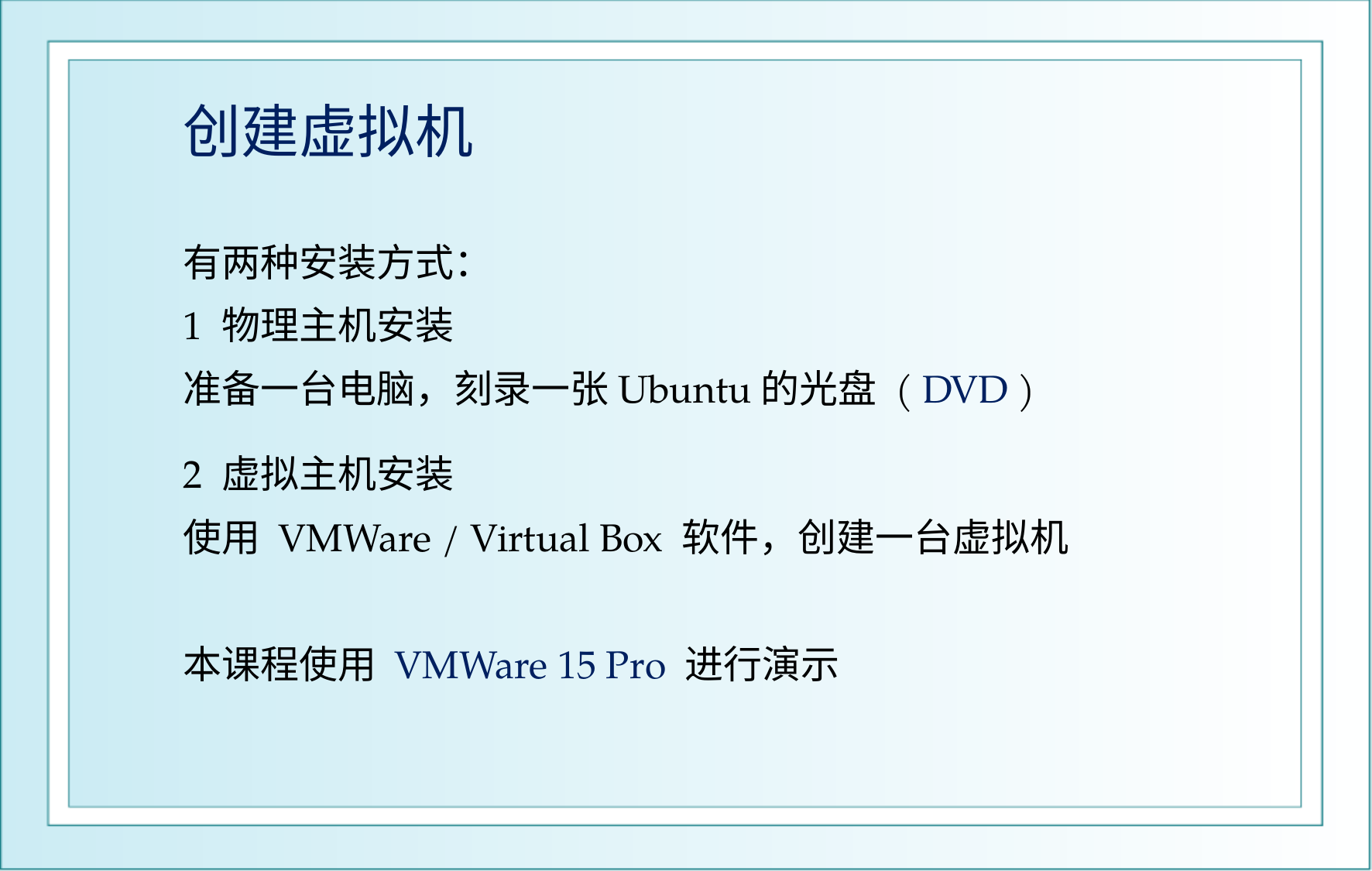

# 创建虚拟机
有两种安装方式：
1 物理主机安装
准备一台电脑，刻录一张Ubuntu的光盘 ( DVD )
2 虚拟主机安装
使用 VMWare / Virtual Box 软件，创建一台虚拟机

本课程使用 VMWare 15 Pro 进行演示